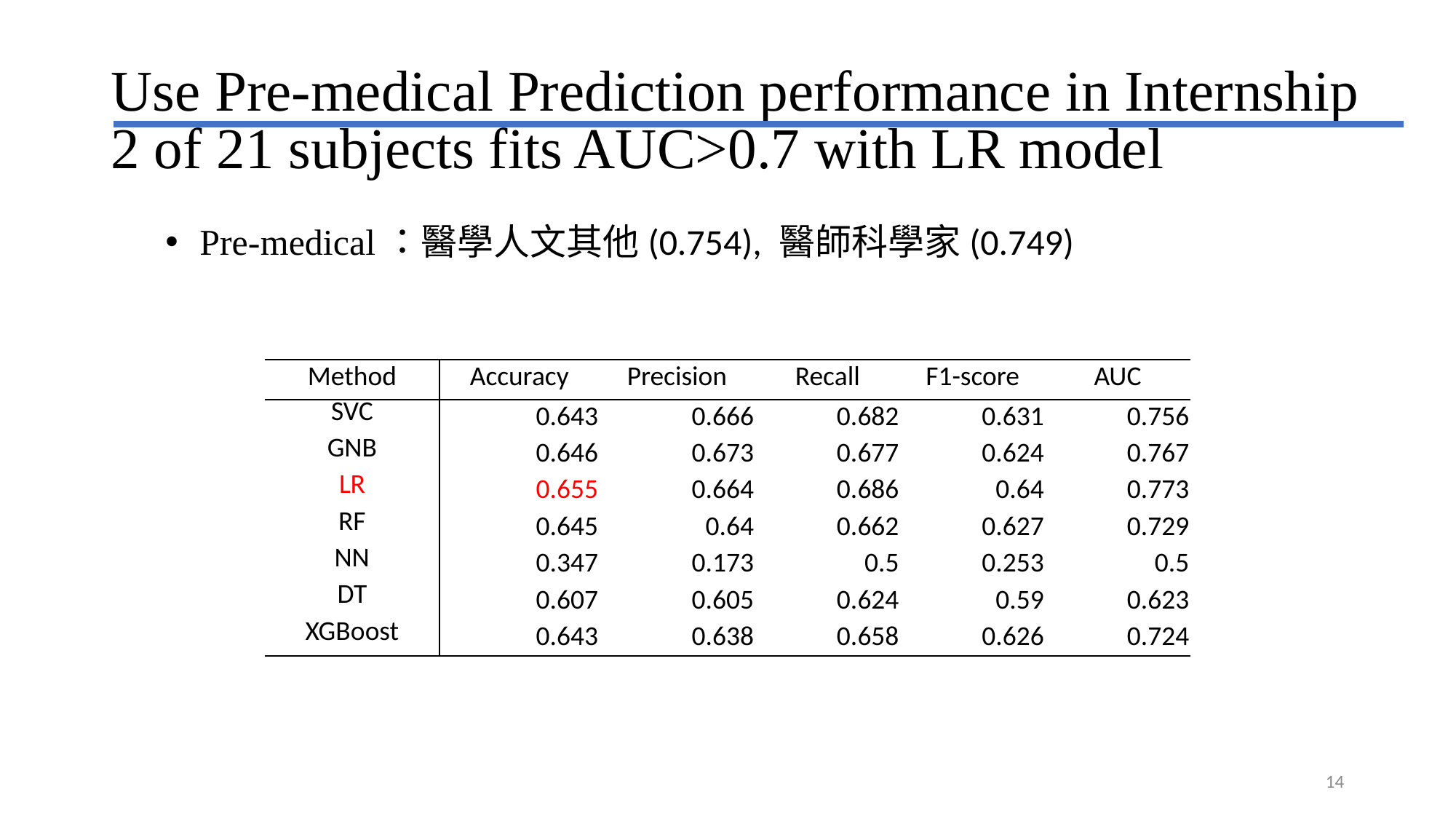

# Use Pre-medical Prediction performance in Internship 2 of 21 subjects fits AUC>0.7 with LR model
Pre-medical：醫學人文其他(0.754), 醫師科學家(0.749)

| Method | Accuracy | Precision | Recall | F1-score | AUC |
| --- | --- | --- | --- | --- | --- |
| SVC | 0.643 | 0.666 | 0.682 | 0.631 | 0.756 |
| GNB | 0.646 | 0.673 | 0.677 | 0.624 | 0.767 |
| LR | 0.655 | 0.664 | 0.686 | 0.64 | 0.773 |
| RF | 0.645 | 0.64 | 0.662 | 0.627 | 0.729 |
| NN | 0.347 | 0.173 | 0.5 | 0.253 | 0.5 |
| DT | 0.607 | 0.605 | 0.624 | 0.59 | 0.623 |
| XGBoost | 0.643 | 0.638 | 0.658 | 0.626 | 0.724 |
14